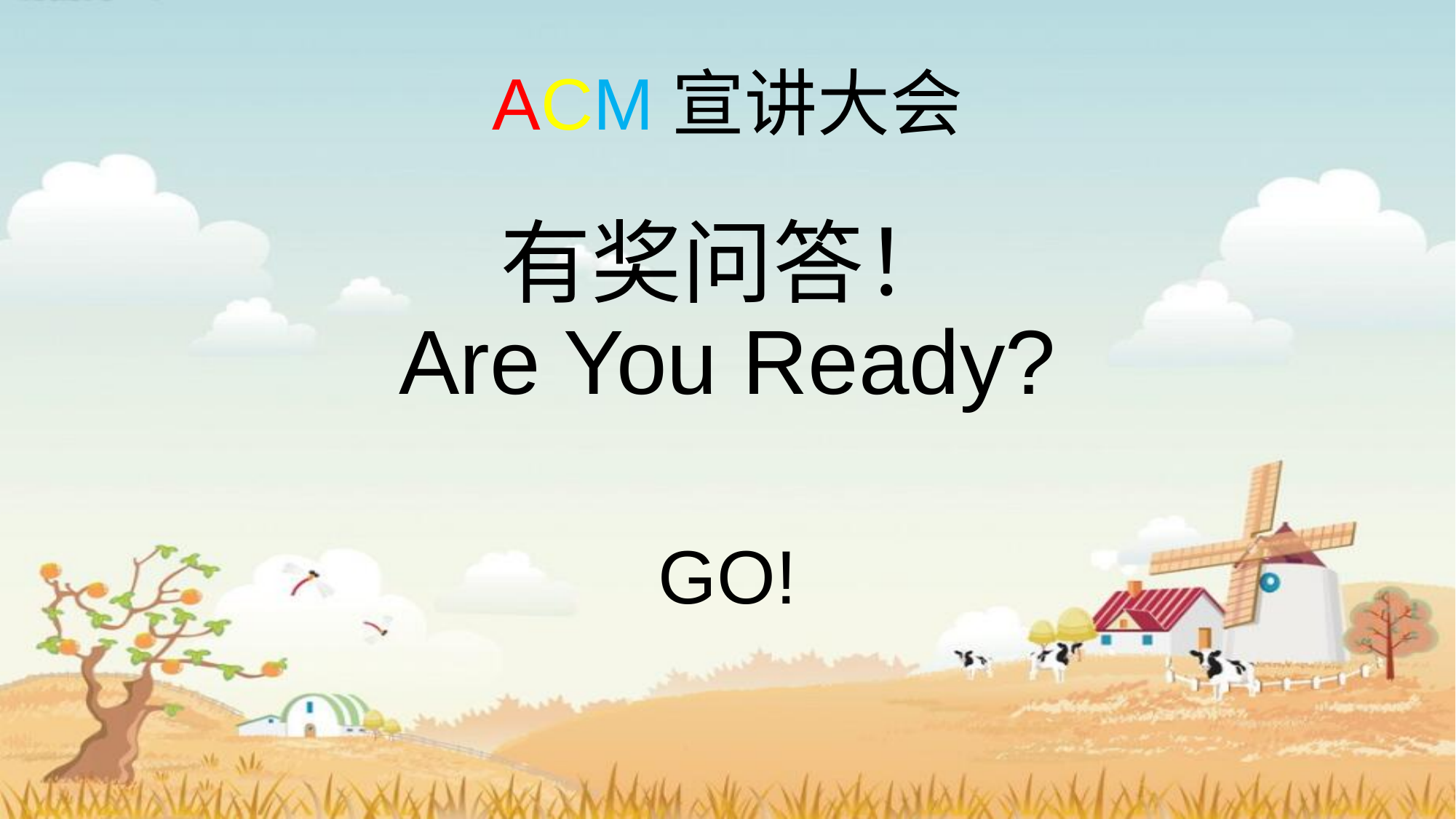

ACM宣讲大会
# 有奖问答！ Are You Ready?

GO!